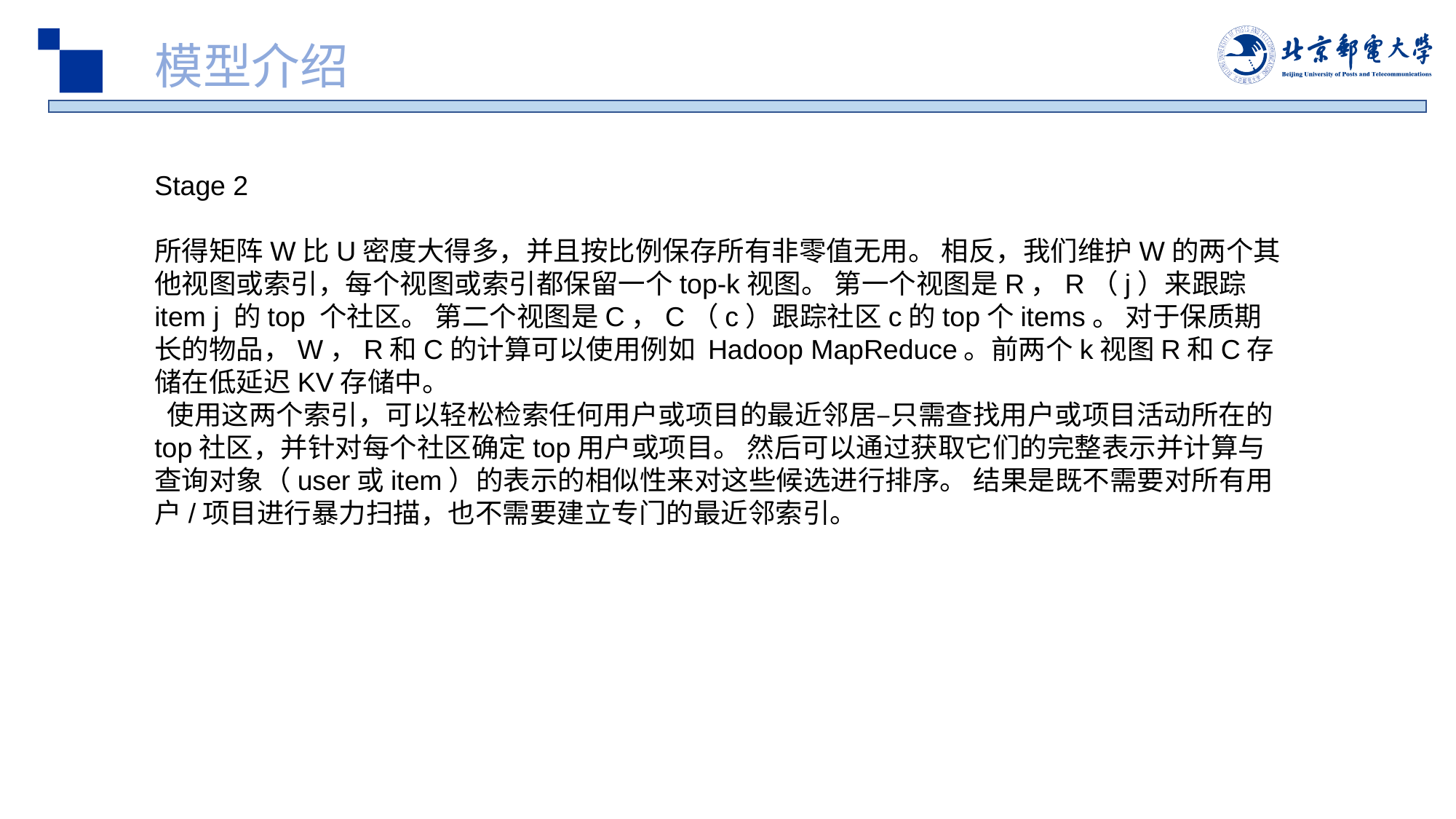

模型介绍

Stage 2

所得矩阵W比U密度大得多，并且按比例保存所有非零值无用。 相反，我们维护W的两个其他视图或索引，每个视图或索引都保留一个top-k视图。 第一个视图是R，R（j）来跟踪item j 的top 个社区。 第二个视图是C，C（c）跟踪社区c的top个items。 对于保质期长的物品，W，R和C的计算可以使用例如 Hadoop MapReduce。前两个k视图R和C存储在低延迟KV存储中。
 使用这两个索引，可以轻松检索任何用户或项目的最近邻居–只需查找用户或项目活动所在的top社区，并针对每个社区确定top用户或项目。 然后可以通过获取它们的完整表示并计算与查询对象（user或item）的表示的相似性来对这些候选进行排序。 结果是既不需要对所有用户/项目进行暴力扫描，也不需要建立专门的最近邻索引。